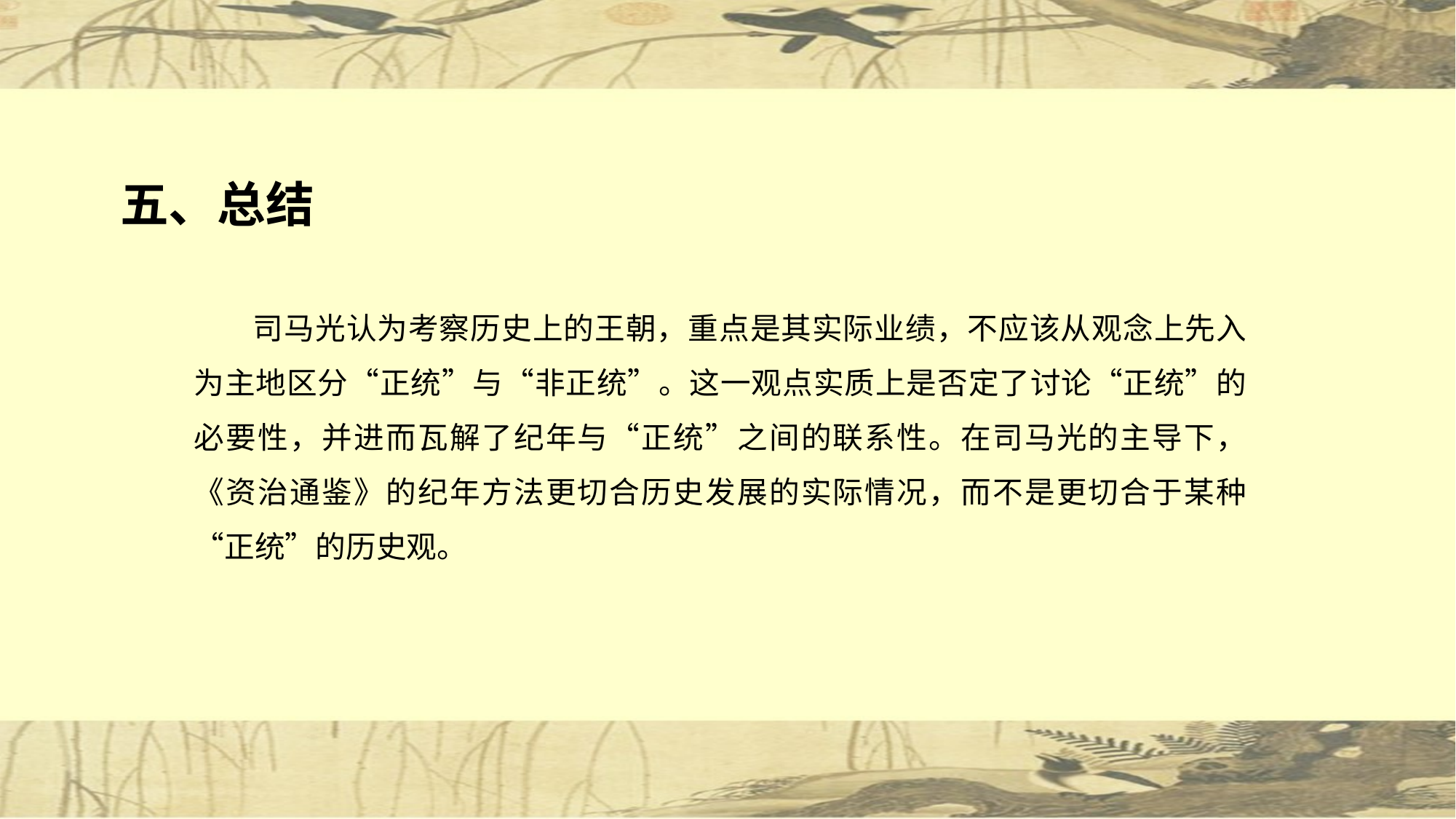

五、总结
  司马光认为考察历史上的王朝，重点是其实际业绩，不应该从观念上先入为主地区分“正统”与“非正统”。这一观点实质上是否定了讨论“正统”的必要性，并进而瓦解了纪年与“正统”之间的联系性。在司马光的主导下，《资治通鉴》的纪年方法更切合历史发展的实际情况，而不是更切合于某种“正统”的历史观。